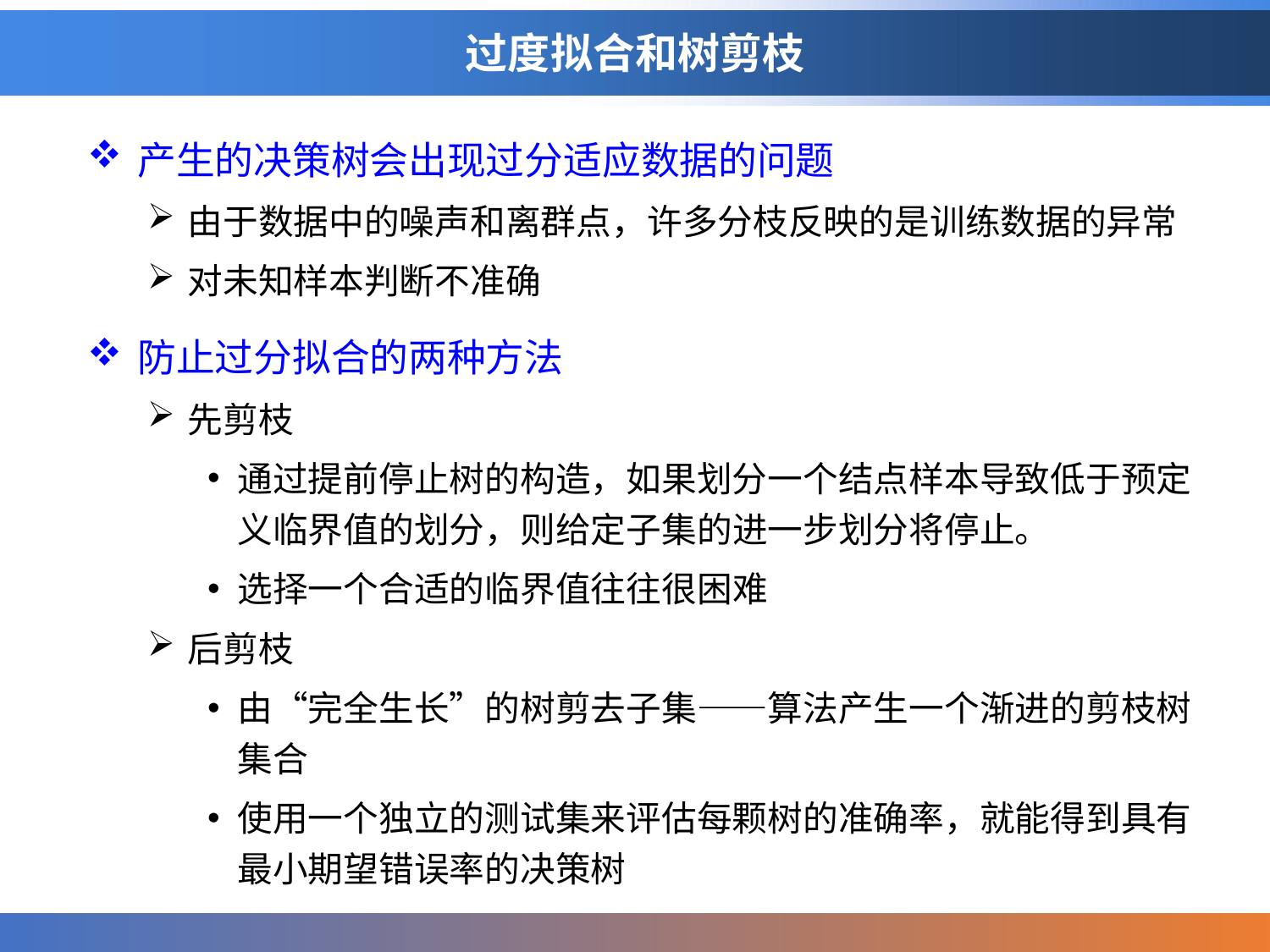

# 过度拟合和树剪枝
产生的决策树会出现过分适应数据的问题
由于数据中的噪声和离群点，许多分枝反映的是训练数据的异常
对未知样本判断不准确
防止过分拟合的两种方法
先剪枝
通过提前停止树的构造，如果划分一个结点样本导致低于预定义临界值的划分，则给定子集的进一步划分将停止。
选择一个合适的临界值往往很困难
后剪枝
由“完全生长”的树剪去子集——算法产生一个渐进的剪枝树集合
使用一个独立的测试集来评估每颗树的准确率，就能得到具有最小期望错误率的决策树